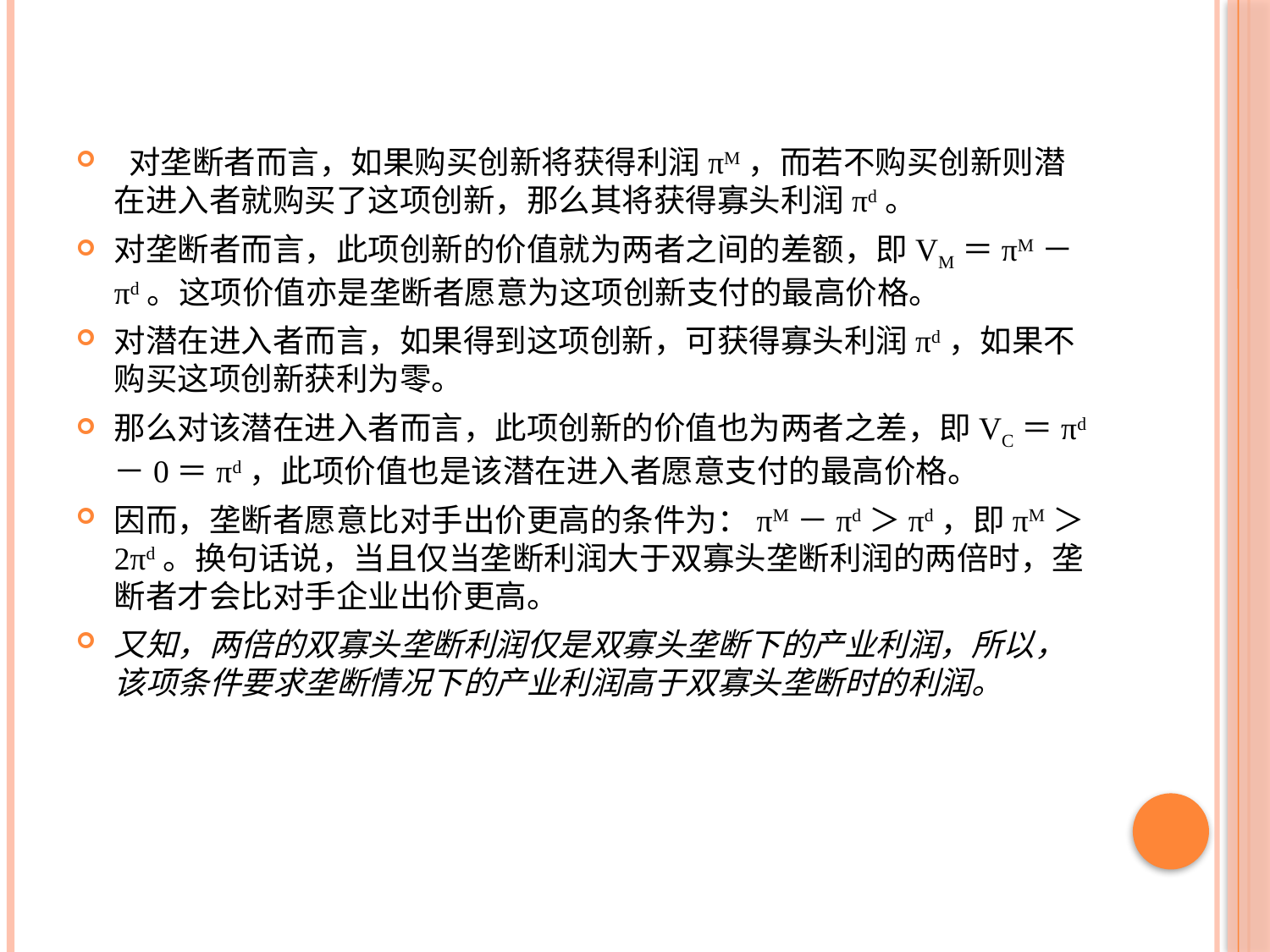

#
 对垄断者而言，如果购买创新将获得利润πM，而若不购买创新则潜在进入者就购买了这项创新，那么其将获得寡头利润πd。
对垄断者而言，此项创新的价值就为两者之间的差额，即VM＝πM－πd。这项价值亦是垄断者愿意为这项创新支付的最高价格。
对潜在进入者而言，如果得到这项创新，可获得寡头利润πd，如果不购买这项创新获利为零。
那么对该潜在进入者而言，此项创新的价值也为两者之差，即VC＝πd－0＝πd，此项价值也是该潜在进入者愿意支付的最高价格。
因而，垄断者愿意比对手出价更高的条件为：πM－πd＞πd，即πM＞2πd。换句话说，当且仅当垄断利润大于双寡头垄断利润的两倍时，垄断者才会比对手企业出价更高。
又知，两倍的双寡头垄断利润仅是双寡头垄断下的产业利润，所以，该项条件要求垄断情况下的产业利润高于双寡头垄断时的利润。